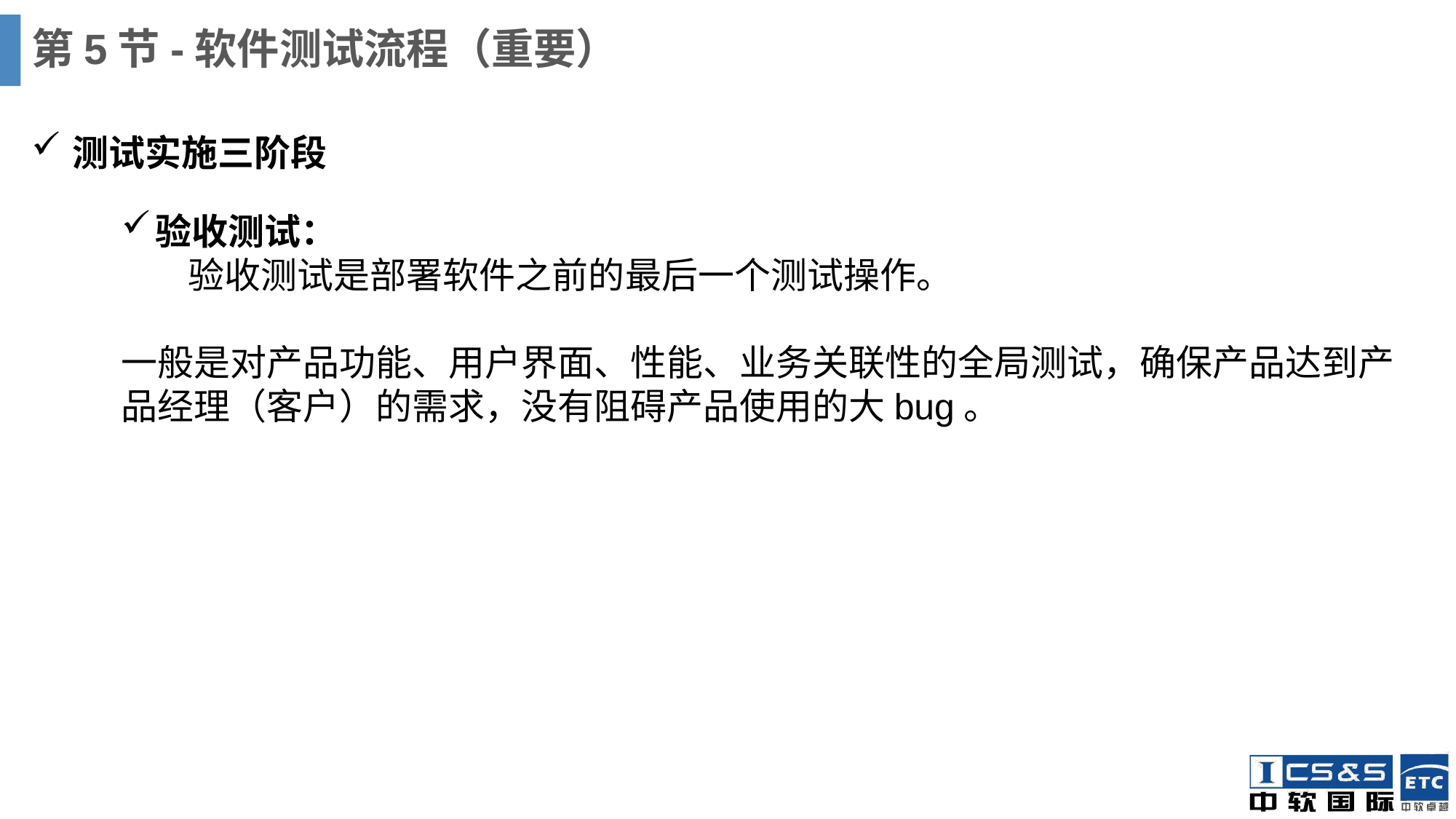

# 第5节-软件测试流程（重要）
测试实施三阶段
验收测试：
    验收测试是部署软件之前的最后一个测试操作。

一般是对产品功能、用户界面、性能、业务关联性的全局测试，确保产品达到产品经理（客户）的需求，没有阻碍产品使用的大bug。